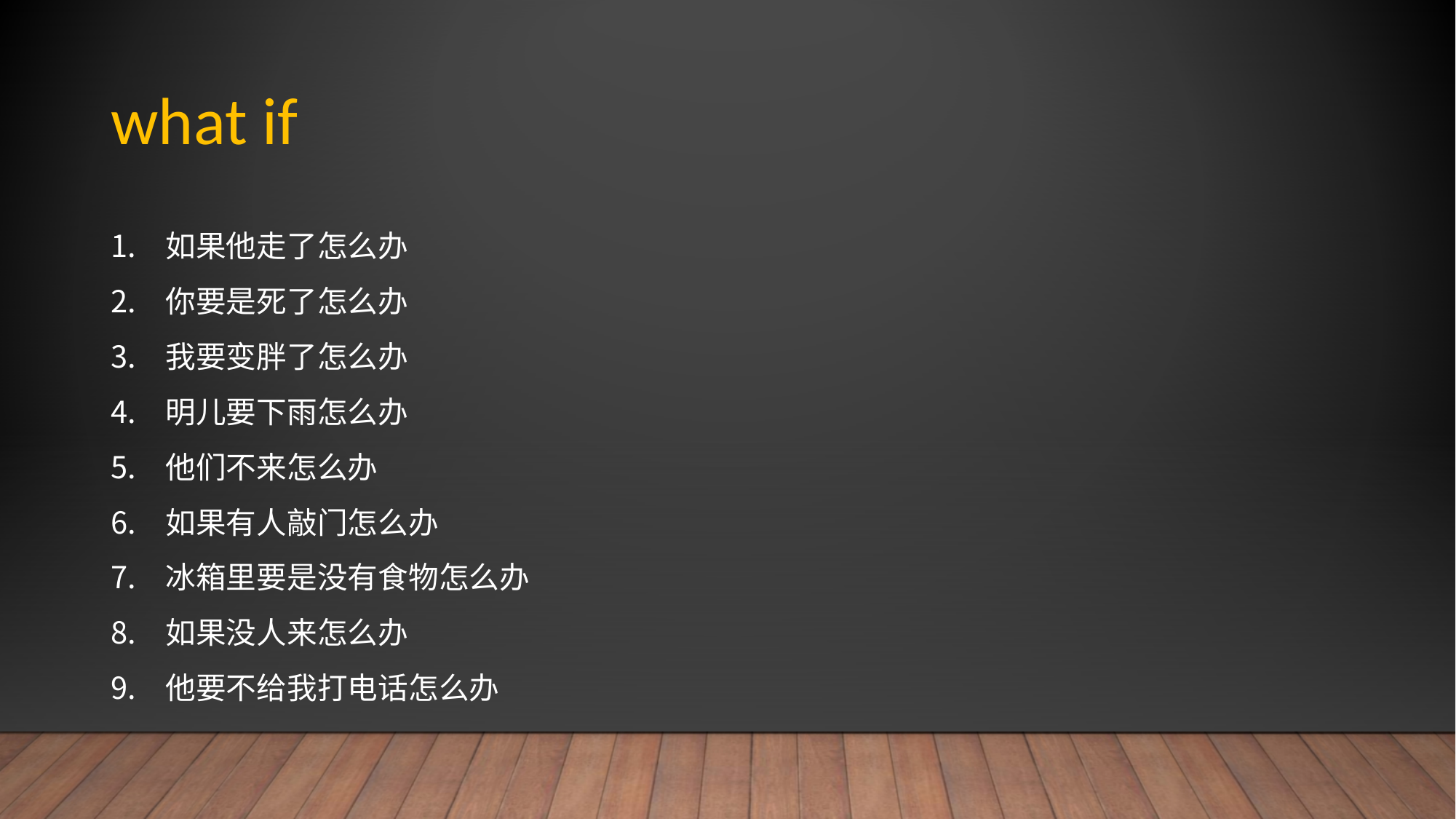

# what if
如果他走了怎么办
你要是死了怎么办
我要变胖了怎么办
明儿要下雨怎么办
他们不来怎么办
如果有人敲门怎么办
冰箱里要是没有食物怎么办
如果没人来怎么办
他要不给我打电话怎么办